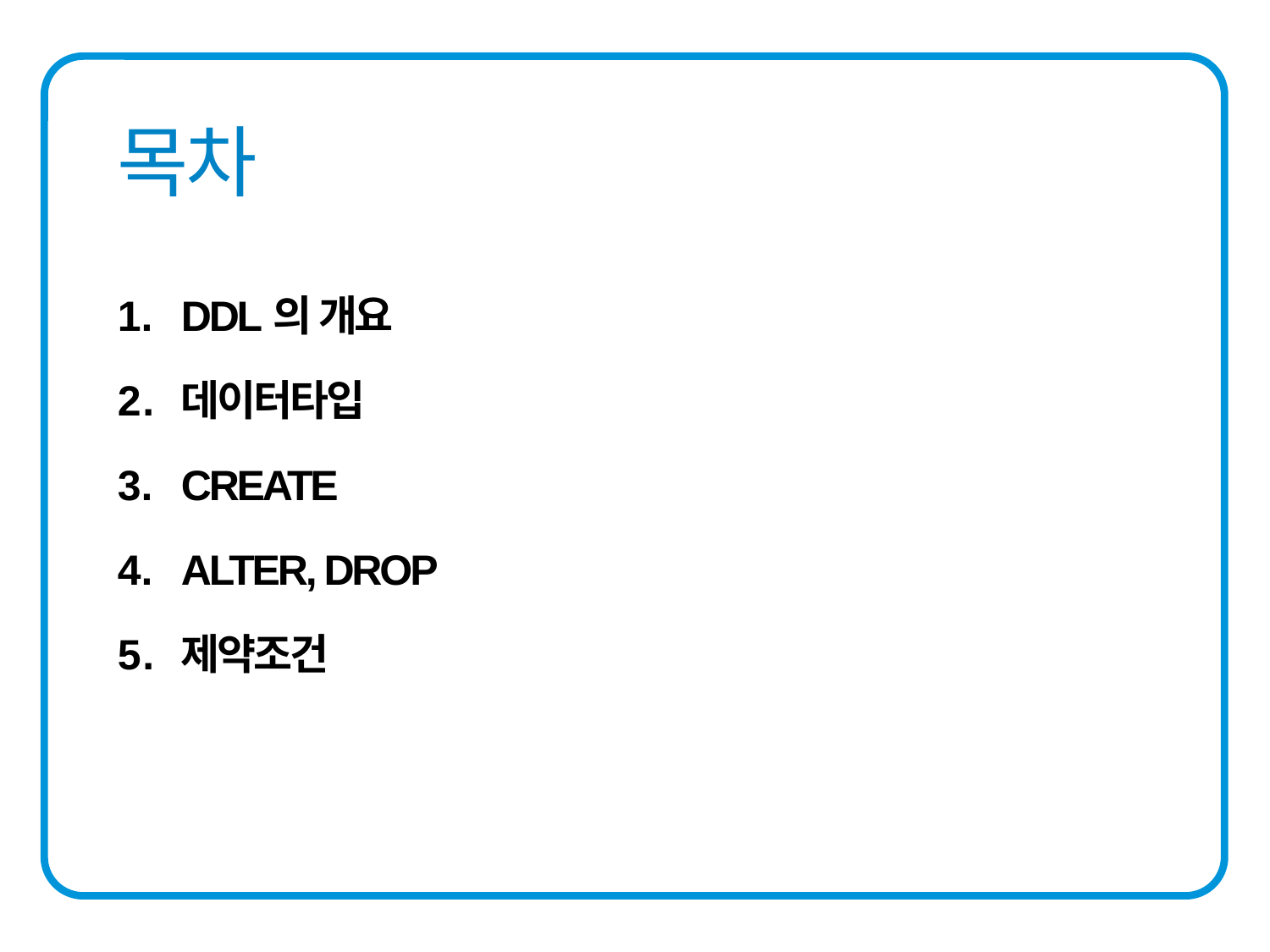

DDL의 개요
데이터타입
CREATE
ALTER, DROP
제약조건